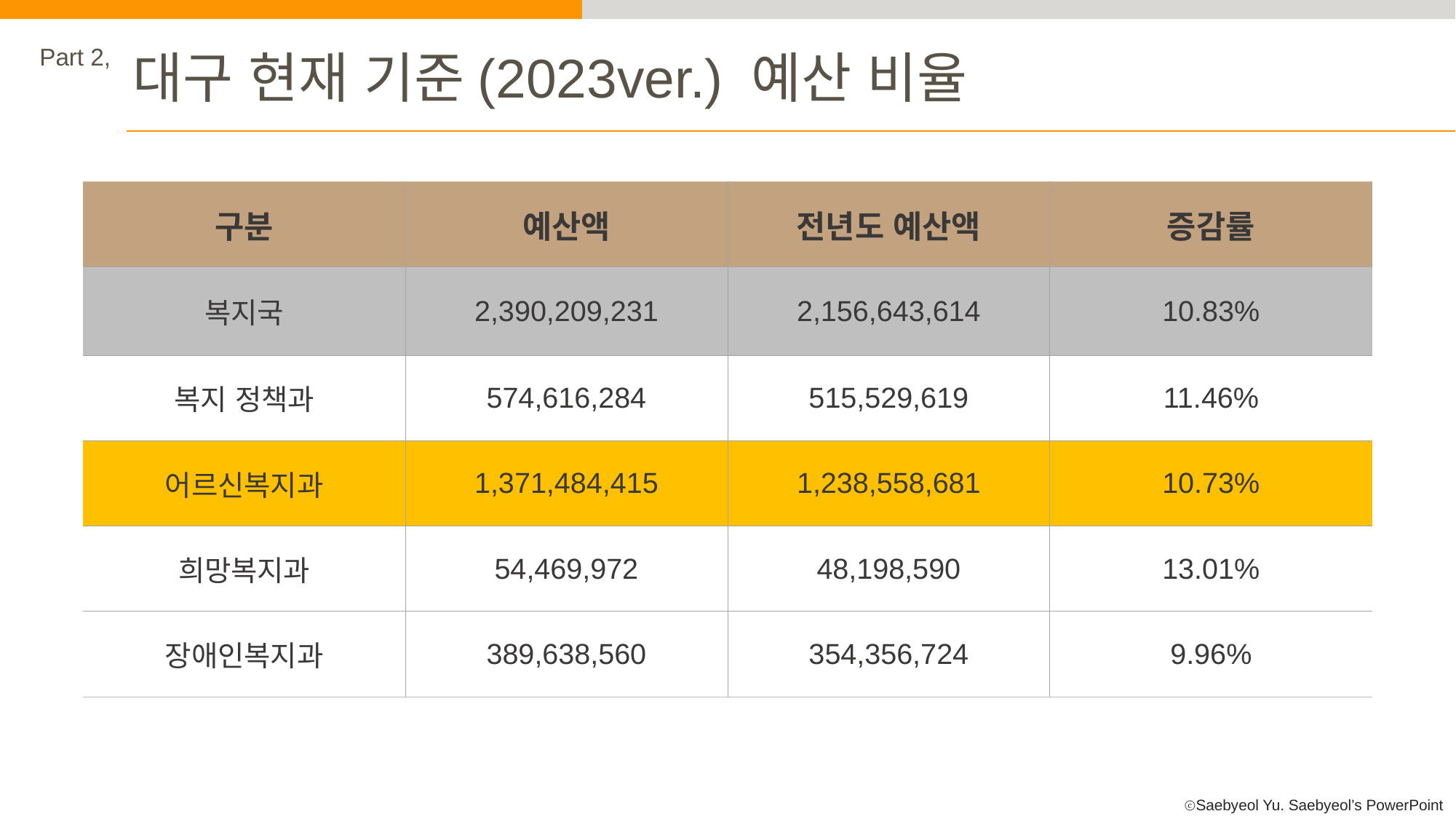

Part 2,
대구 현재 기준(2023ver.) 예산 비율
| 구분 | 예산액 | 전년도 예산액 | 증감률 |
| --- | --- | --- | --- |
| 복지국 | 2,390,209,231 | 2,156,643,614 | 10.83% |
| 복지 정책과 | 574,616,284 | 515,529,619 | 11.46% |
| 어르신복지과 | 1,371,484,415 | 1,238,558,681 | 10.73% |
| 희망복지과 | 54,469,972 | 48,198,590 | 13.01% |
| 장애인복지과 | 389,638,560 | 354,356,724 | 9.96% |

A